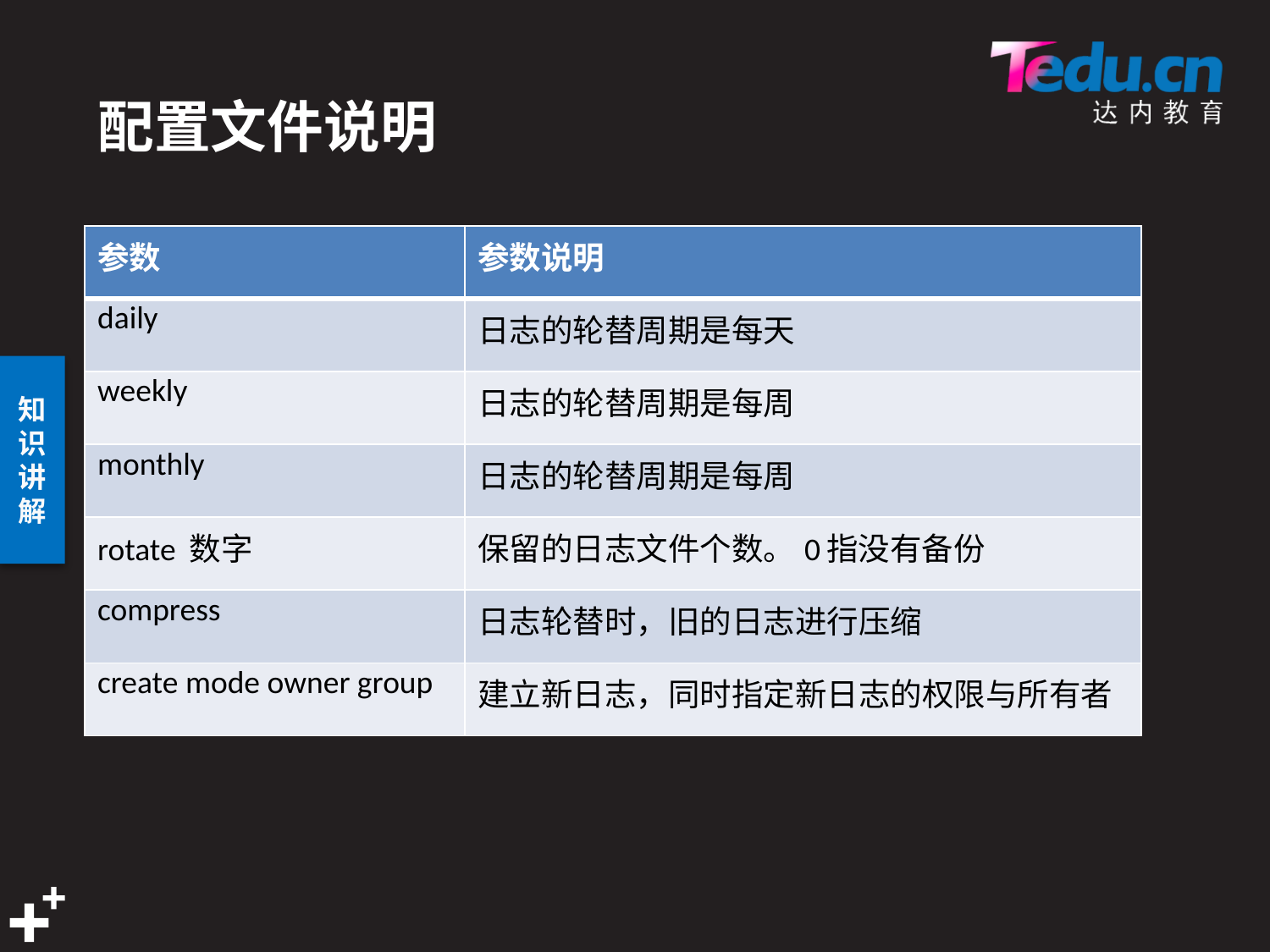

# 配置文件说明
| 参数 | 参数说明 |
| --- | --- |
| daily | 日志的轮替周期是每天 |
| weekly | 日志的轮替周期是每周 |
| monthly | 日志的轮替周期是每周 |
| rotate 数字 | 保留的日志文件个数。0指没有备份 |
| compress | 日志轮替时，旧的日志进行压缩 |
| create mode owner group | 建立新日志，同时指定新日志的权限与所有者 |